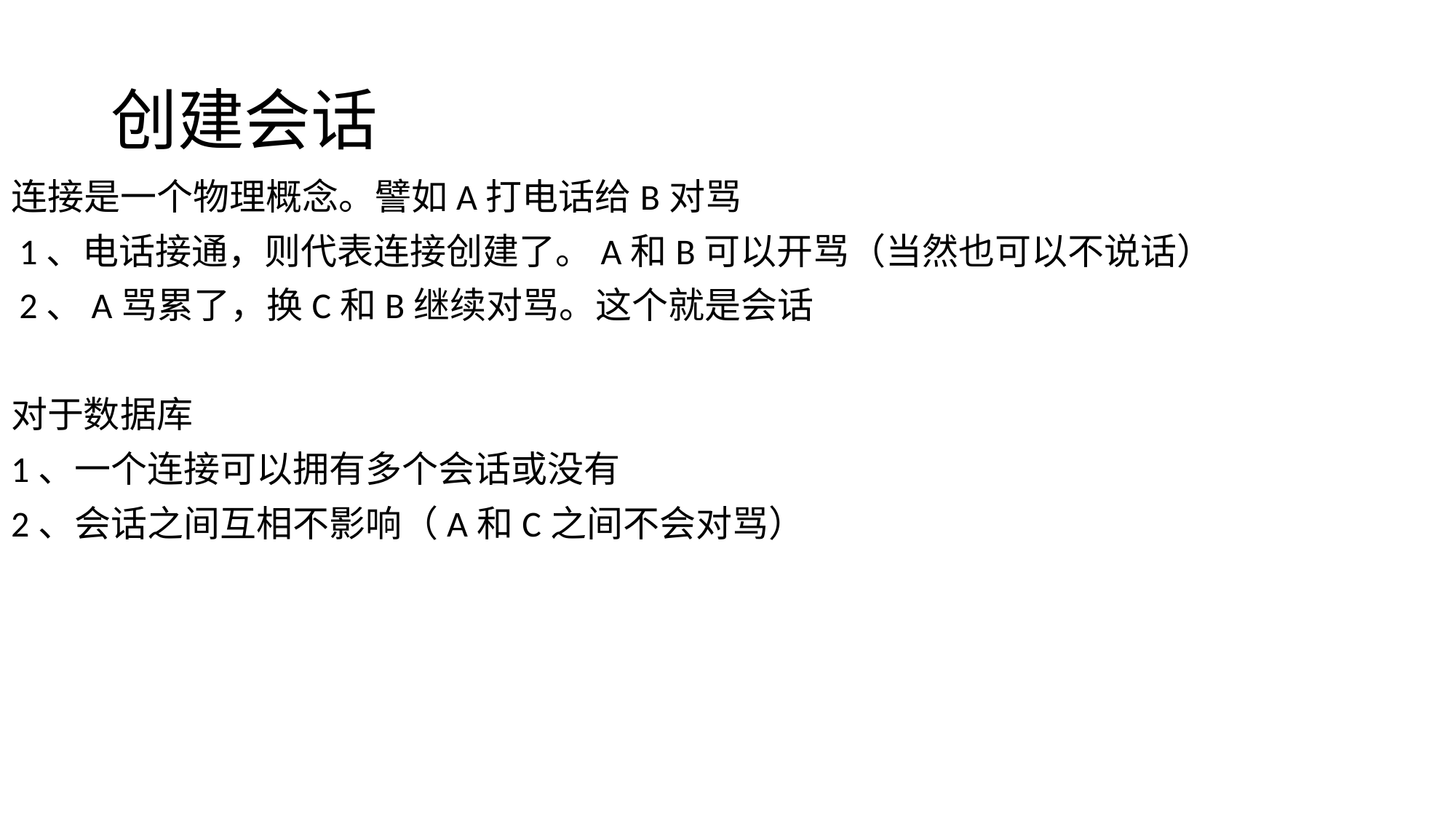

# 创建会话
连接是一个物理概念。譬如A打电话给B对骂
 1、电话接通，则代表连接创建了。A和B可以开骂（当然也可以不说话）
 2、A骂累了，换C和B继续对骂。这个就是会话

对于数据库
1、一个连接可以拥有多个会话或没有
2、会话之间互相不影响（A和C之间不会对骂）